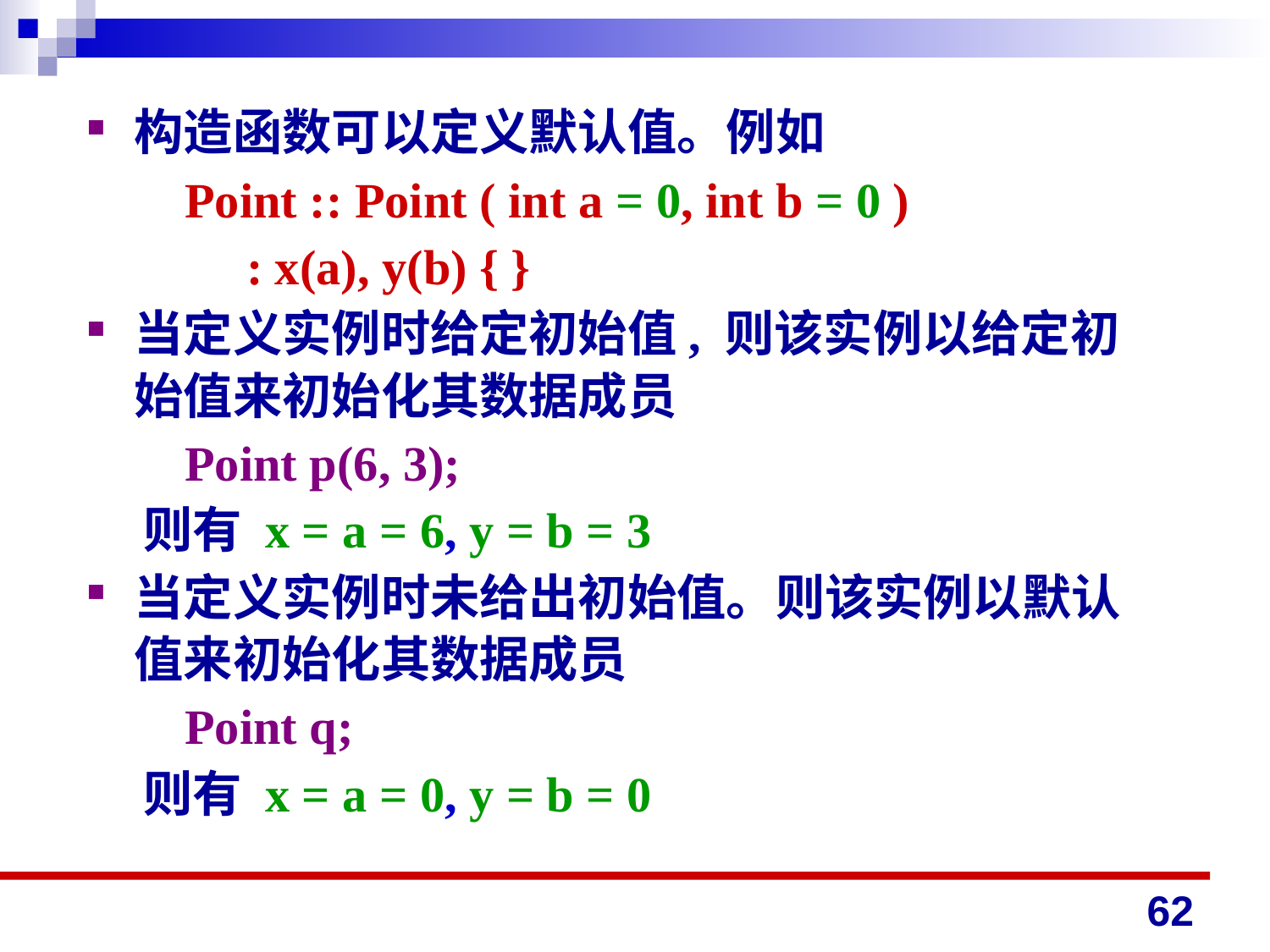

构造函数可以定义默认值。例如
        Point :: Point ( int a = 0, int b = 0 )
             : x(a), y(b) { }
当定义实例时给定初始值, 则该实例以给定初始值来初始化其数据成员
        Point p(6, 3);
    则有 x = a = 6, y = b = 3
当定义实例时未给出初始值。则该实例以默认值来初始化其数据成员
        Point q;
    则有 x = a = 0, y = b = 0
62